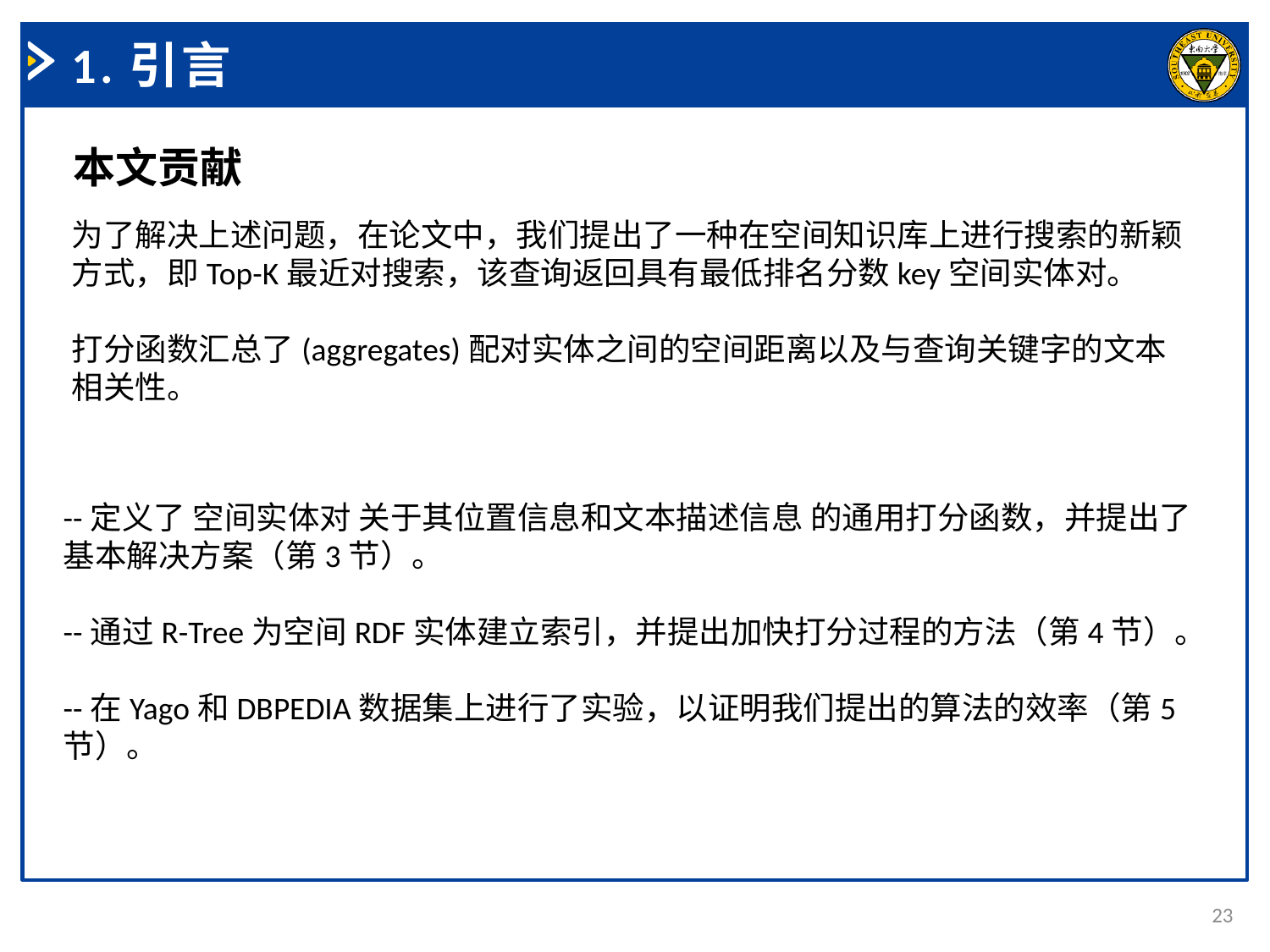

1.引言
本文贡献
为了解决上述问题，在论文中，我们提出了一种在空间知识库上进行搜索的新颖方式，即Top-K最近对搜索，该查询返回具有最低排名分数key空间实体对。

打分函数汇总了(aggregates)配对实体之间的空间距离以及与查询关键字的文本相关性。
--定义了 空间实体对 关于其位置信息和文本描述信息 的通用打分函数，并提出了基本解决方案（第3节）。

--通过R-Tree为空间RDF实体建立索引，并提出加快打分过程的方法（第4节）。

--在Yago和DBPEDIA数据集上进行了实验，以证明我们提出的算法的效率（第5节）。
23